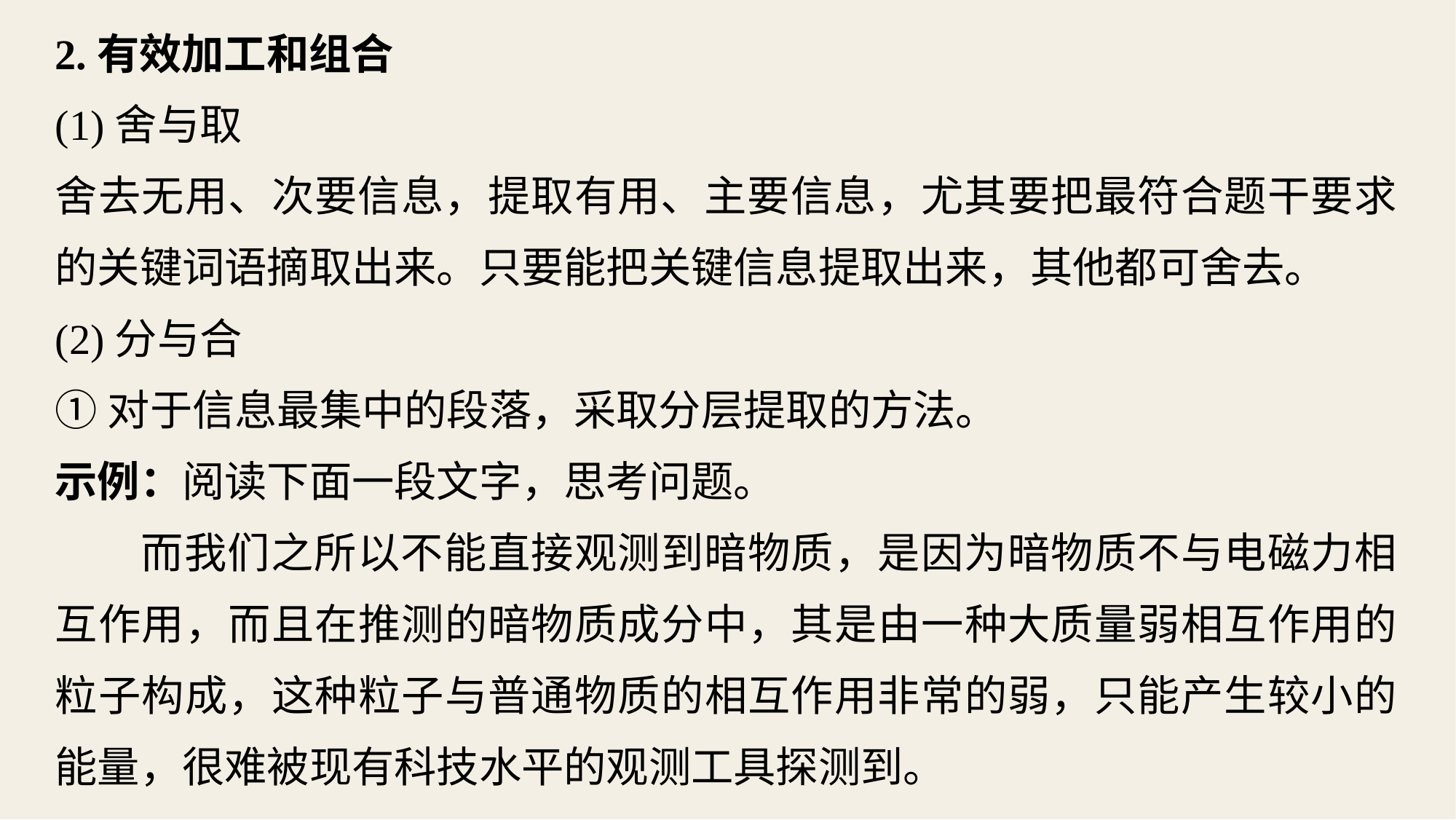

2.有效加工和组合
(1)舍与取
舍去无用、次要信息，提取有用、主要信息，尤其要把最符合题干要求的关键词语摘取出来。只要能把关键信息提取出来，其他都可舍去。
(2)分与合
①对于信息最集中的段落，采取分层提取的方法。
示例：阅读下面一段文字，思考问题。
而我们之所以不能直接观测到暗物质，是因为暗物质不与电磁力相互作用，而且在推测的暗物质成分中，其是由一种大质量弱相互作用的粒子构成，这种粒子与普通物质的相互作用非常的弱，只能产生较小的能量，很难被现有科技水平的观测工具探测到。